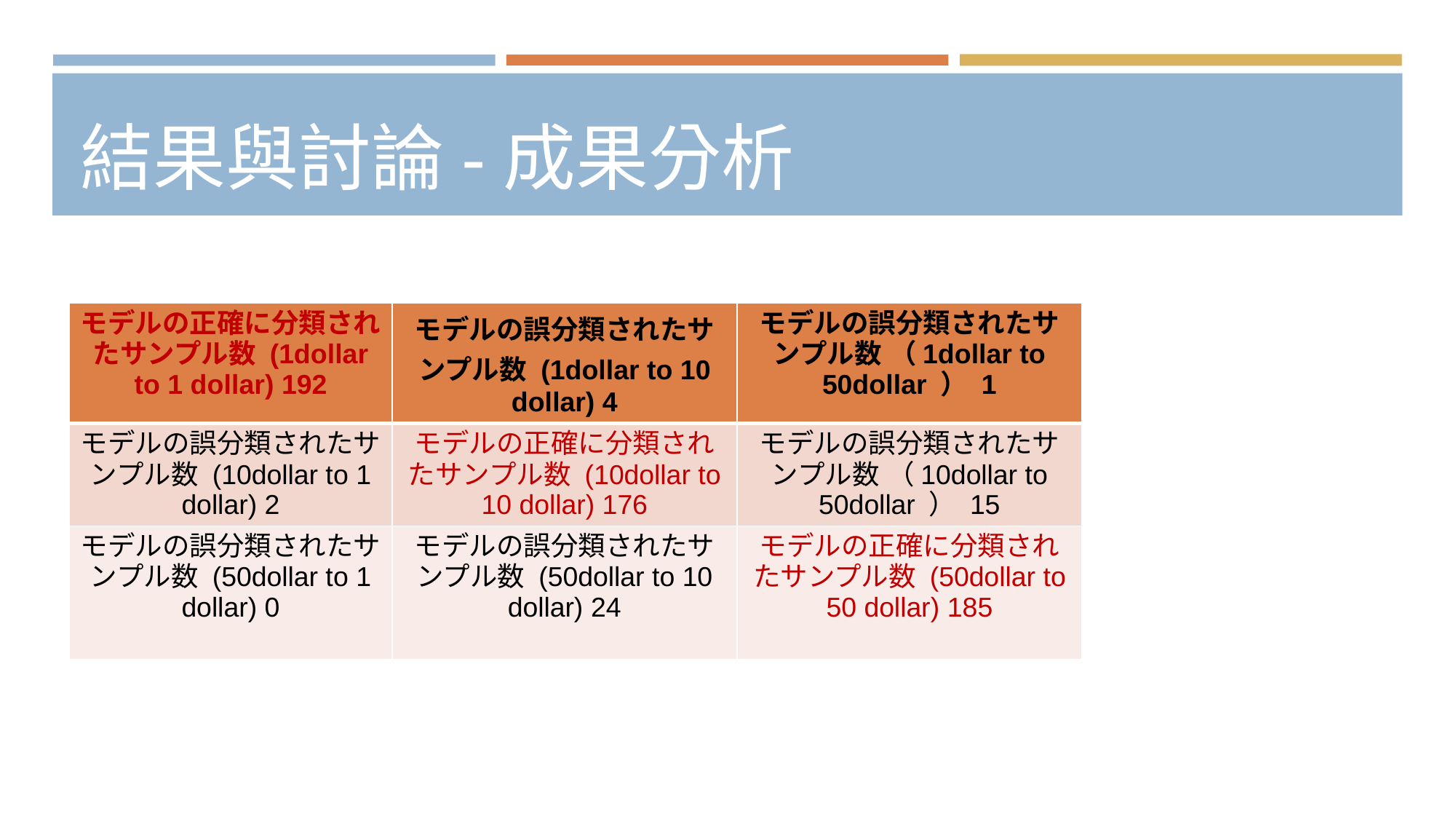

# 結果與討論-成果分析
| モデルの正確に分類されたサンプル数 (1dollar to 1 dollar) 192 | モデルの誤分類されたサンプル数 (1dollar to 10 dollar) 4 | モデルの誤分類されたサンプル数 （1dollar to 50dollar ） 1 |
| --- | --- | --- |
| モデルの誤分類されたサンプル数 (10dollar to 1 dollar) 2 | モデルの正確に分類されたサンプル数 (10dollar to 10 dollar) 176 | モデルの誤分類されたサンプル数 （10dollar to 50dollar ） 15 |
| モデルの誤分類されたサンプル数 (50dollar to 1 dollar) 0 | モデルの誤分類されたサンプル数 (50dollar to 10 dollar) 24 | モデルの正確に分類されたサンプル数 (50dollar to 50 dollar) 185 |